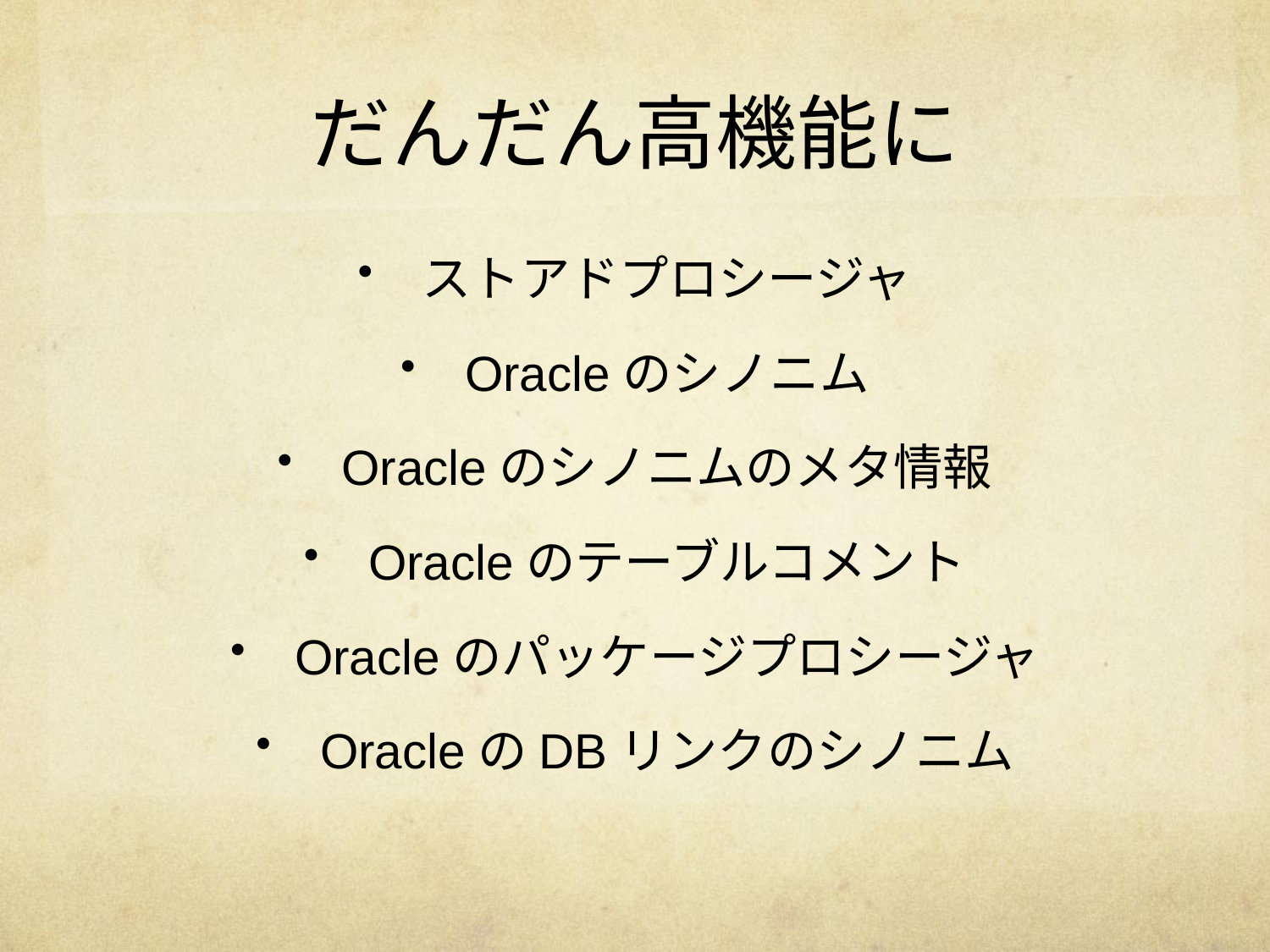

# だんだん高機能に
ストアドプロシージャ
Oracleのシノニム
Oracleのシノニムのメタ情報
Oracleのテーブルコメント
Oracleのパッケージプロシージャ
OracleのDBリンクのシノニム